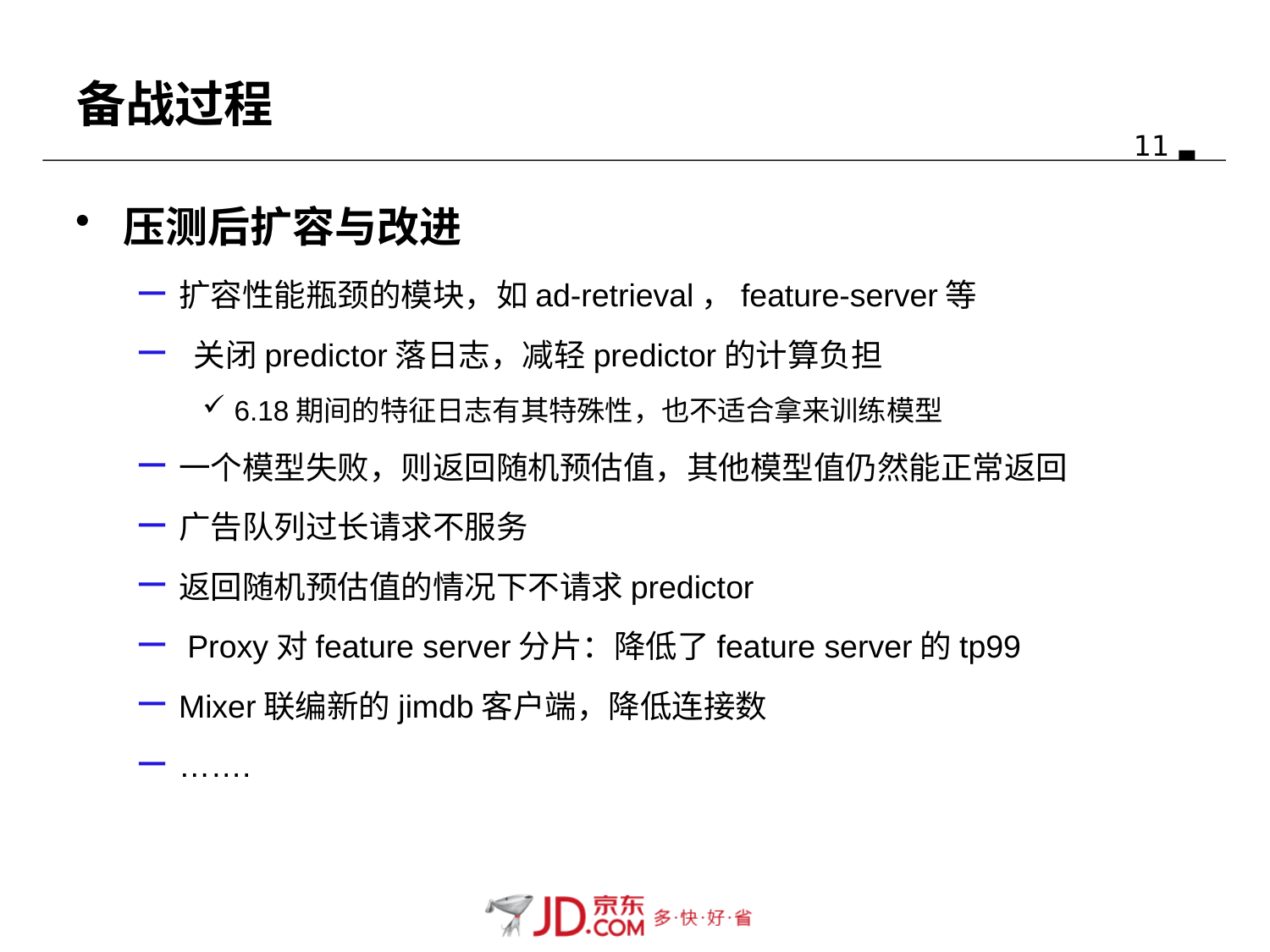

# 备战过程
压测后扩容与改进
扩容性能瓶颈的模块，如ad-retrieval，feature-server等
 关闭predictor落日志，减轻predictor的计算负担
6.18期间的特征日志有其特殊性，也不适合拿来训练模型
一个模型失败，则返回随机预估值，其他模型值仍然能正常返回
广告队列过长请求不服务
返回随机预估值的情况下不请求predictor
 Proxy对feature server分片：降低了feature server的tp99
Mixer联编新的jimdb客户端，降低连接数
…….